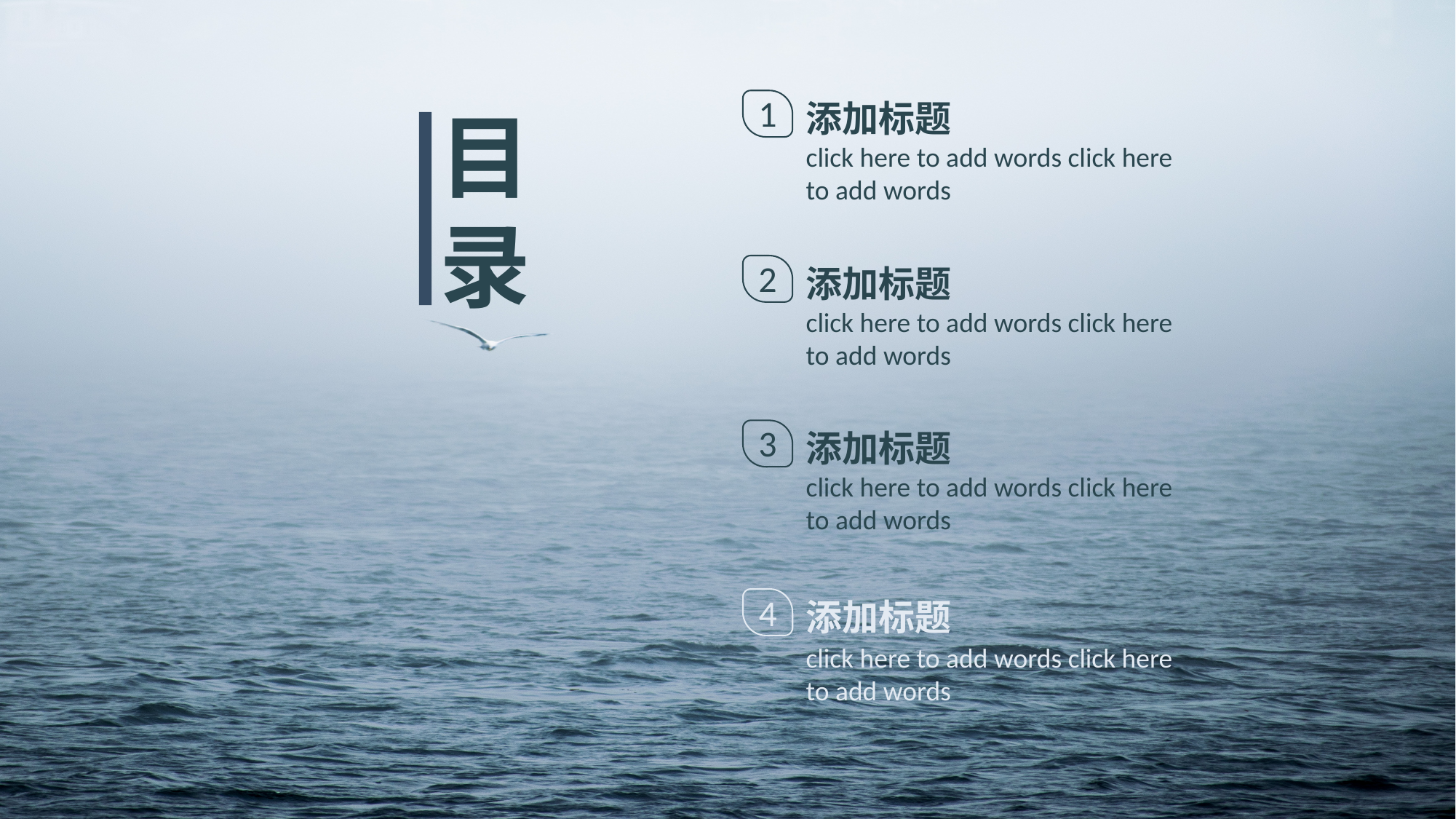

1

添加标题
click here to add words click here to add words
目
录

2

添加标题
click here to add words click here to add words
3

添加标题
click here to add words click here to add words
4

添加标题
click here to add words click here to add words